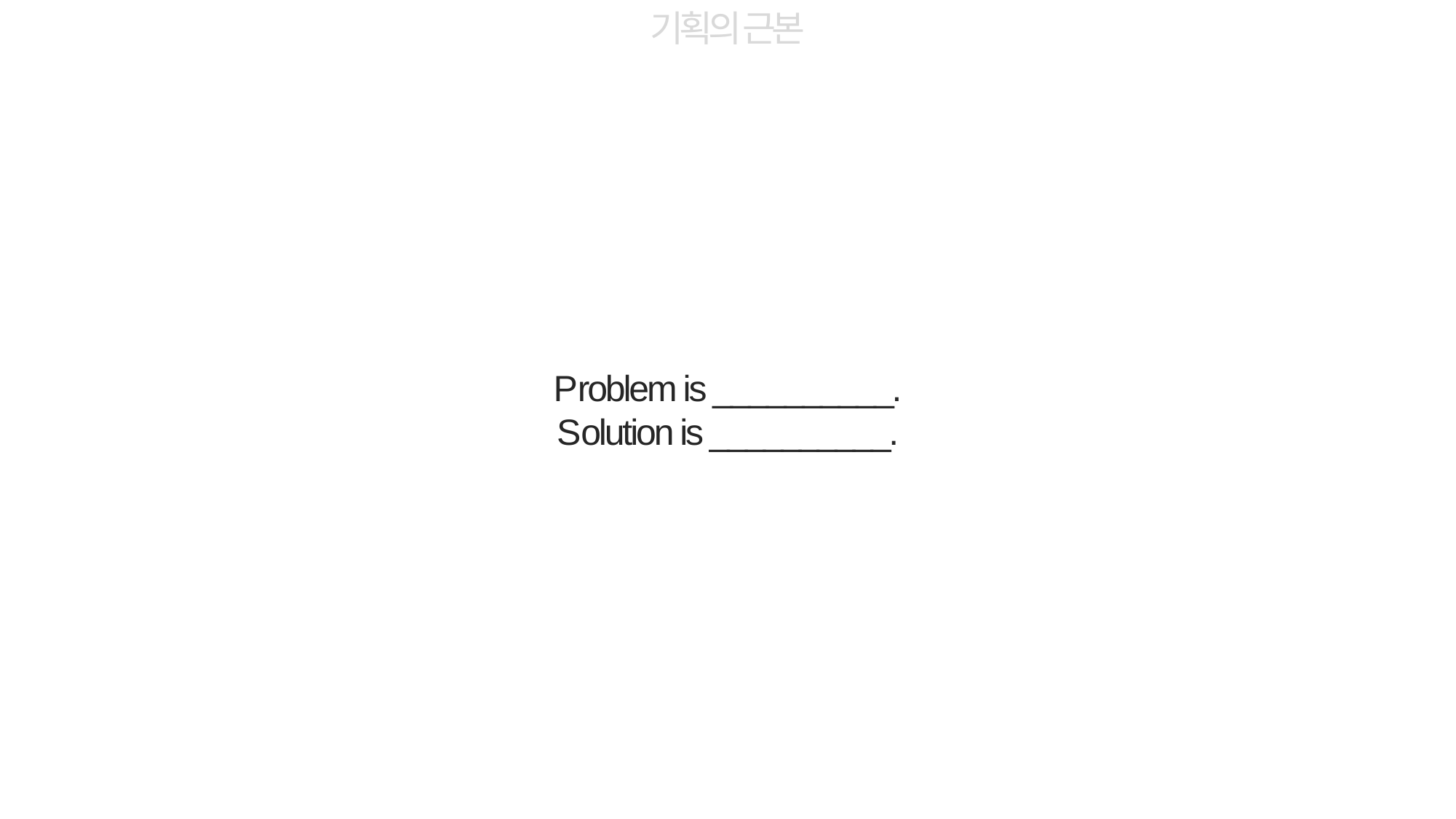

기획의 근본
Problem is __________.
Solution is __________.